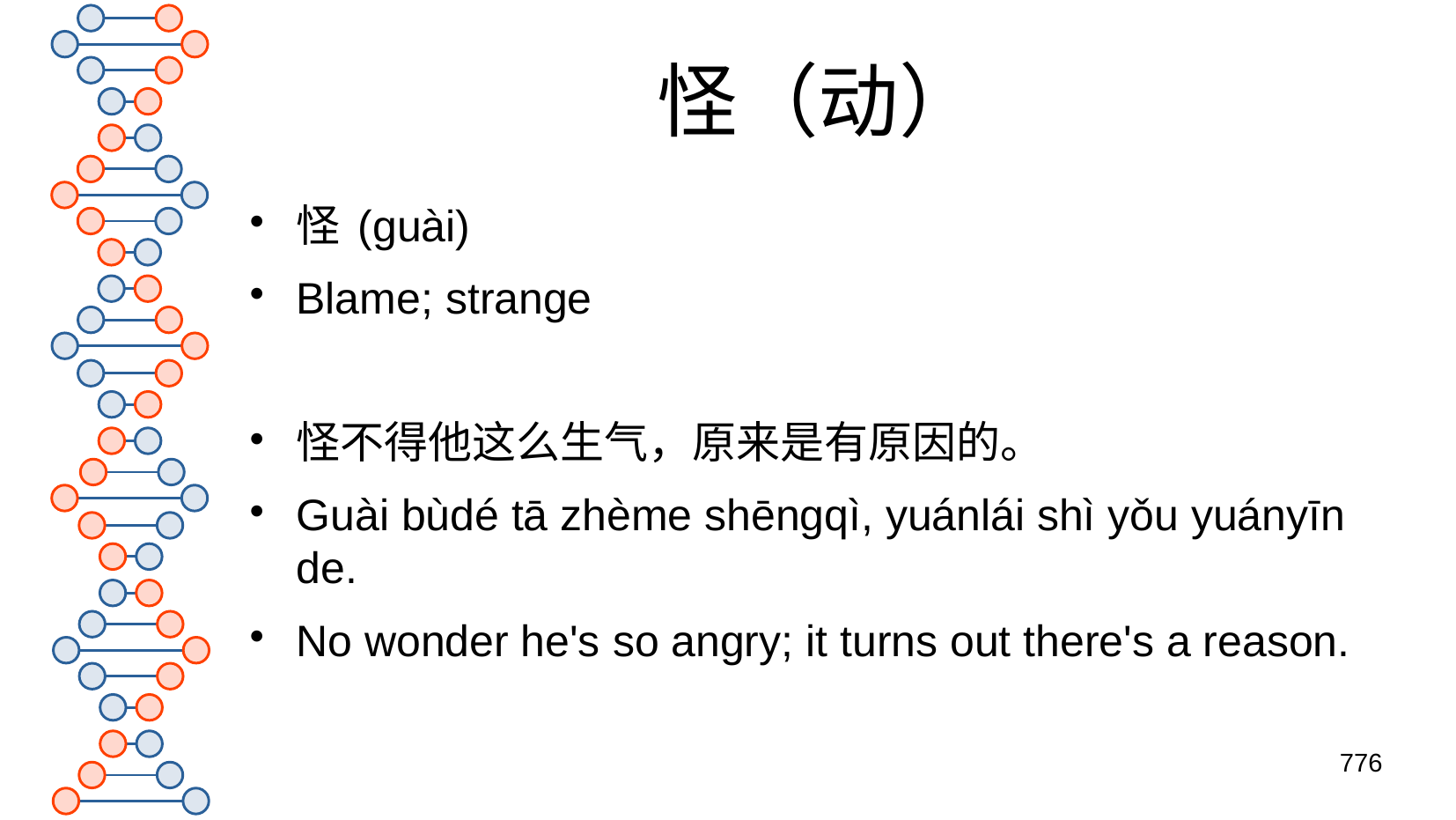

# 怪（动）
怪 (guài)
Blame; strange

怪不得他这么生气，原来是有原因的。
Guài bùdé tā zhème shēngqì, yuánlái shì yǒu yuányīn de.
No wonder he's so angry; it turns out there's a reason.

776